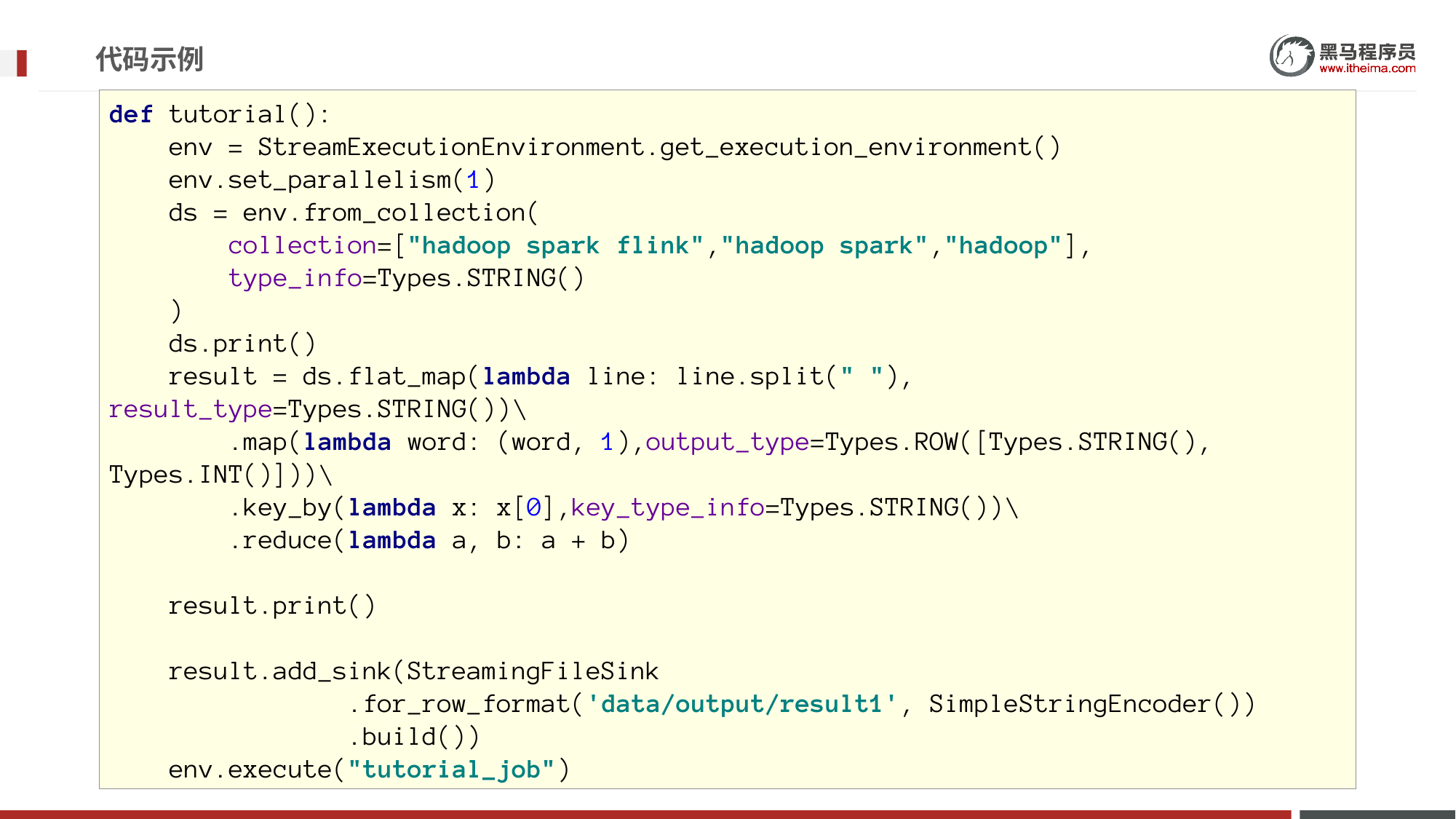

# 代码示例
def tutorial():
    env = StreamExecutionEnvironment.get_execution_environment()
    env.set_parallelism(1)
    ds = env.from_collection(
        collection=["hadoop spark flink","hadoop spark","hadoop"],
        type_info=Types.STRING()
    )
    ds.print()
    result = ds.flat_map(lambda line: line.split(" "), result_type=Types.STRING())\
        .map(lambda word: (word, 1),output_type=Types.ROW([Types.STRING(), Types.INT()]))\
        .key_by(lambda x: x[0],key_type_info=Types.STRING())\
        .reduce(lambda a, b: a + b)
    result.print()
    result.add_sink(StreamingFileSink
                .for_row_format('data/output/result1', SimpleStringEncoder())
                .build())
    env.execute("tutorial_job")